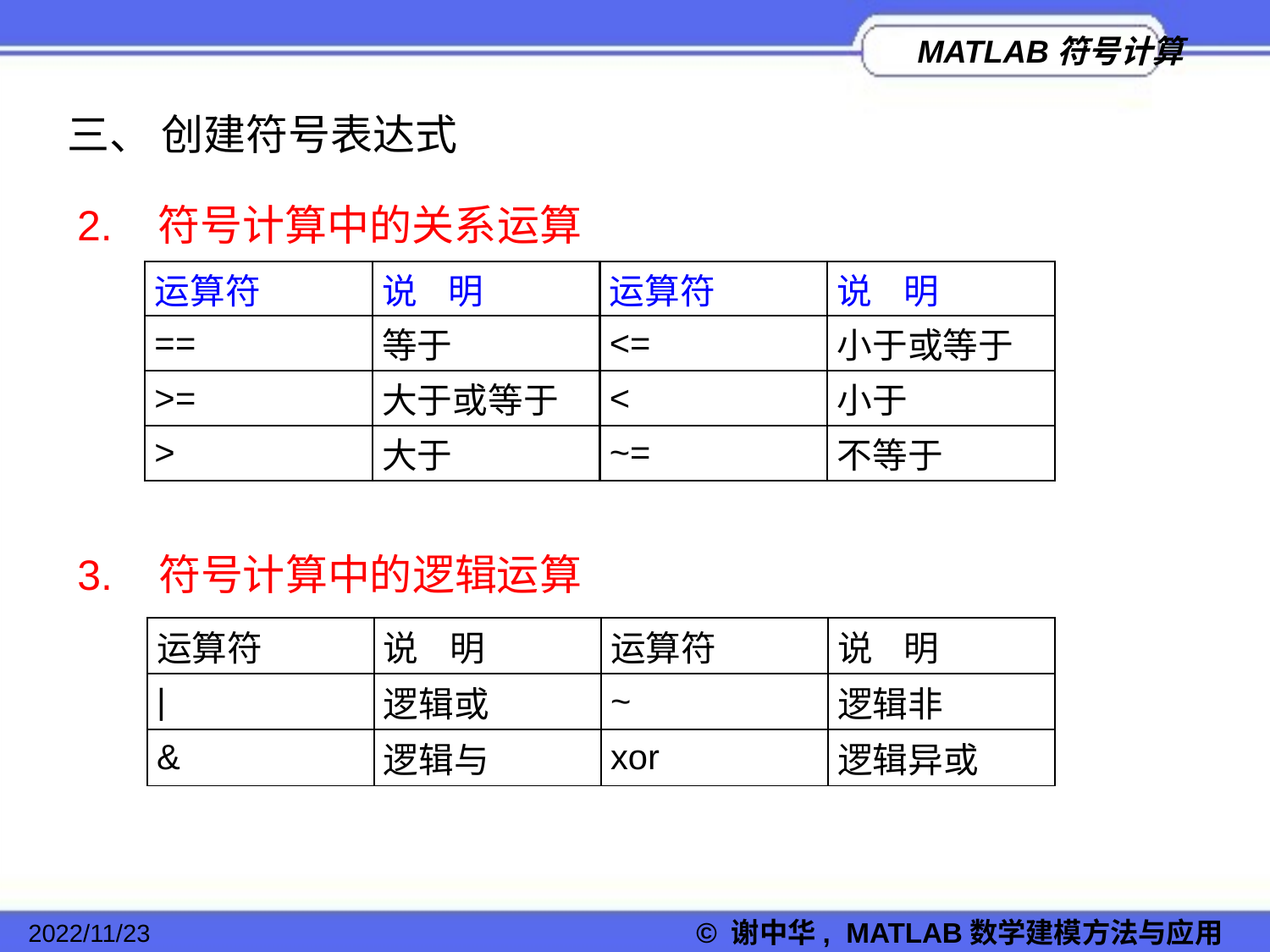

三、 创建符号表达式
2.   符号计算中的关系运算
| 运算符 | 说 明 | 运算符 | 说 明 |
| --- | --- | --- | --- |
| == | 等于 | <= | 小于或等于 |
| >= | 大于或等于 | < | 小于 |
| > | 大于 | ~= | 不等于 |
3.   符号计算中的逻辑运算
| 运算符 | 说 明 | 运算符 | 说 明 |
| --- | --- | --- | --- |
| | | 逻辑或 | ~ | 逻辑非 |
| & | 逻辑与 | xor | 逻辑异或 |
2022/11/23
© 谢中华,  MATLAB数学建模方法与应用